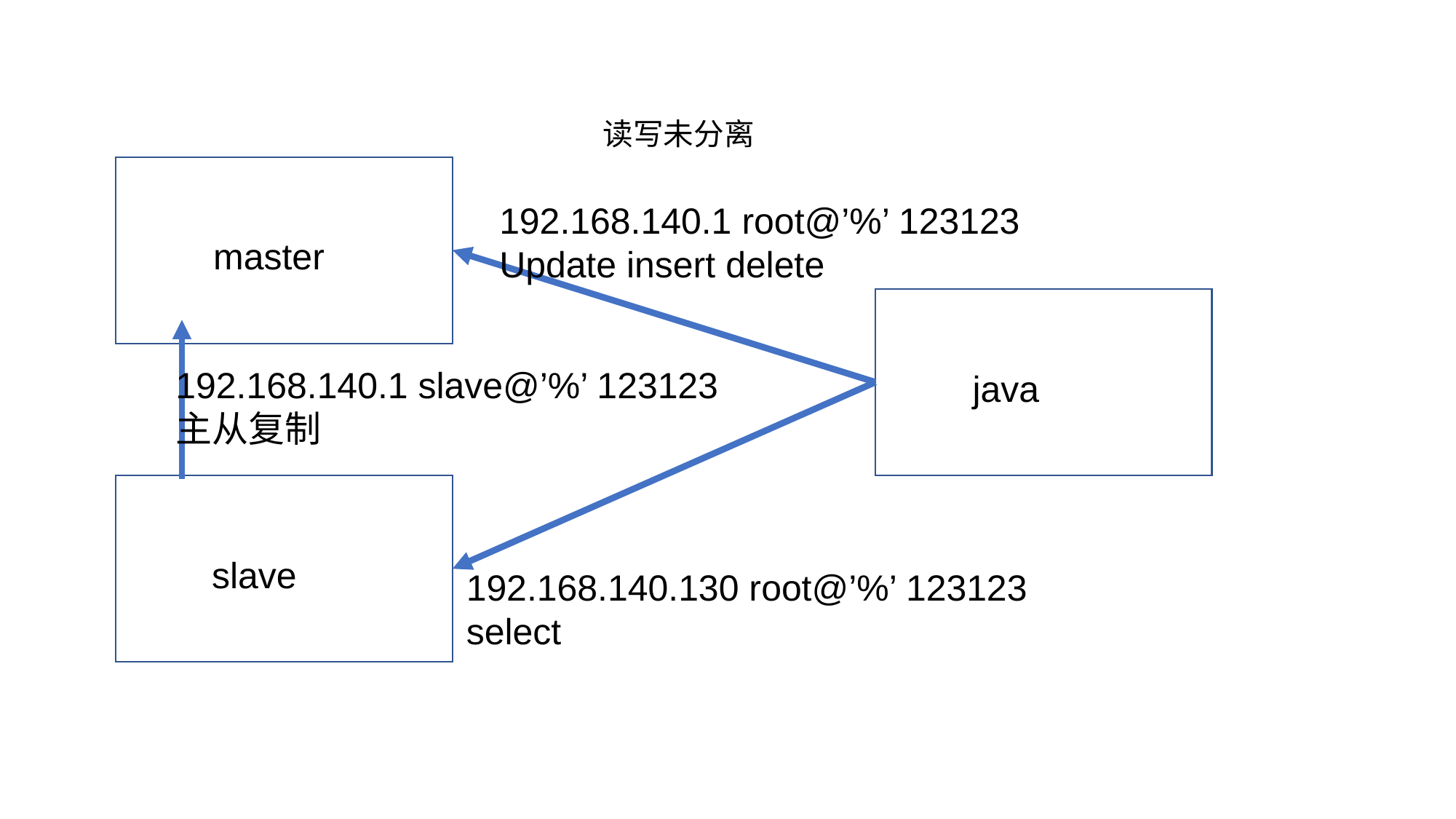

读写未分离

192.168.140.1 root@’%’ 123123
Update insert delete
master

192.168.140.1 slave@’%’ 123123
主从复制
java

slave
192.168.140.130 root@’%’ 123123
select